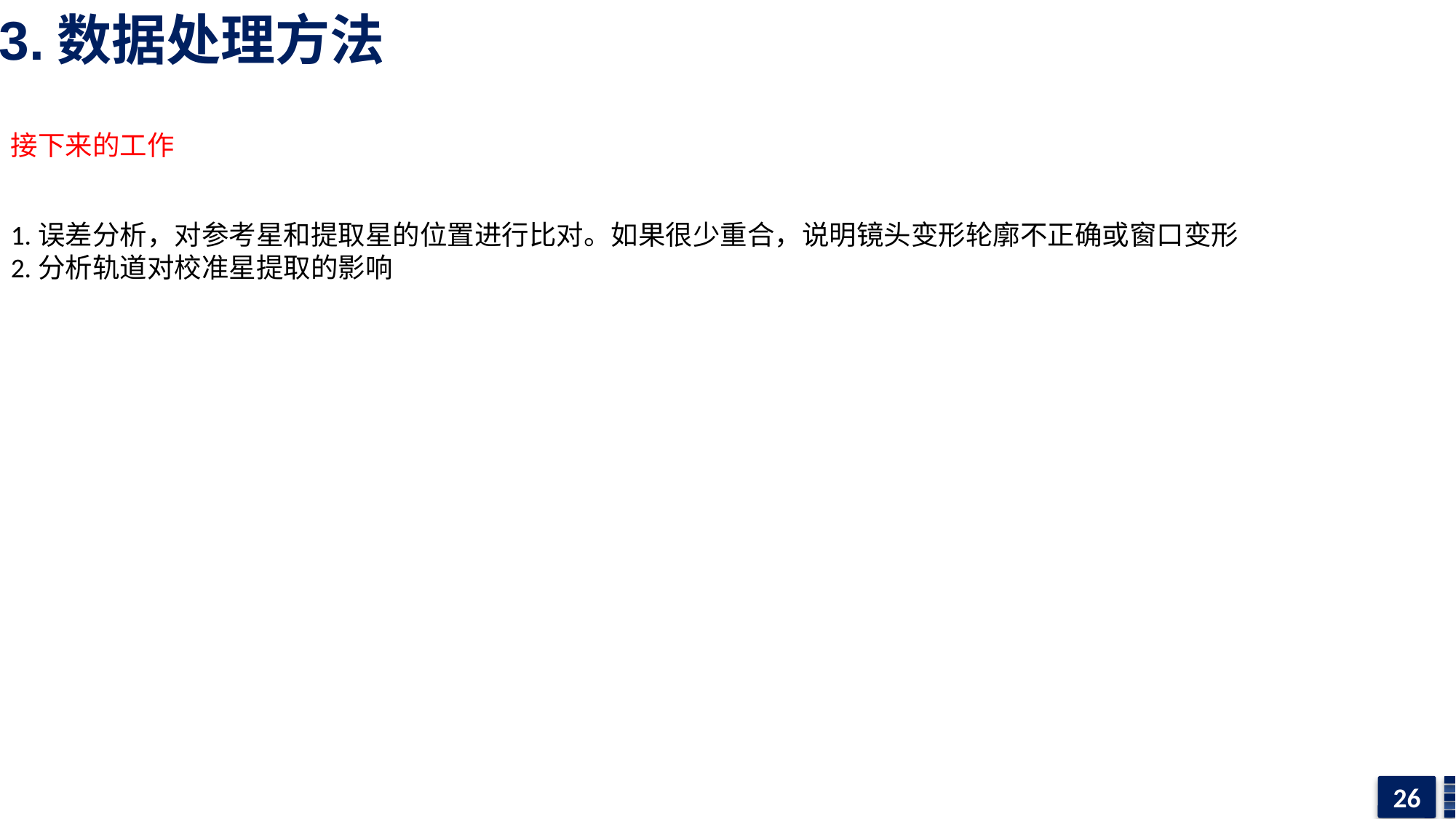

3.数据处理方法
接下来的工作
1.误差分析，对参考星和提取星的位置进行比对。如果很少重合，说明镜头变形轮廓不正确或窗口变形
2.分析轨道对校准星提取的影响
26